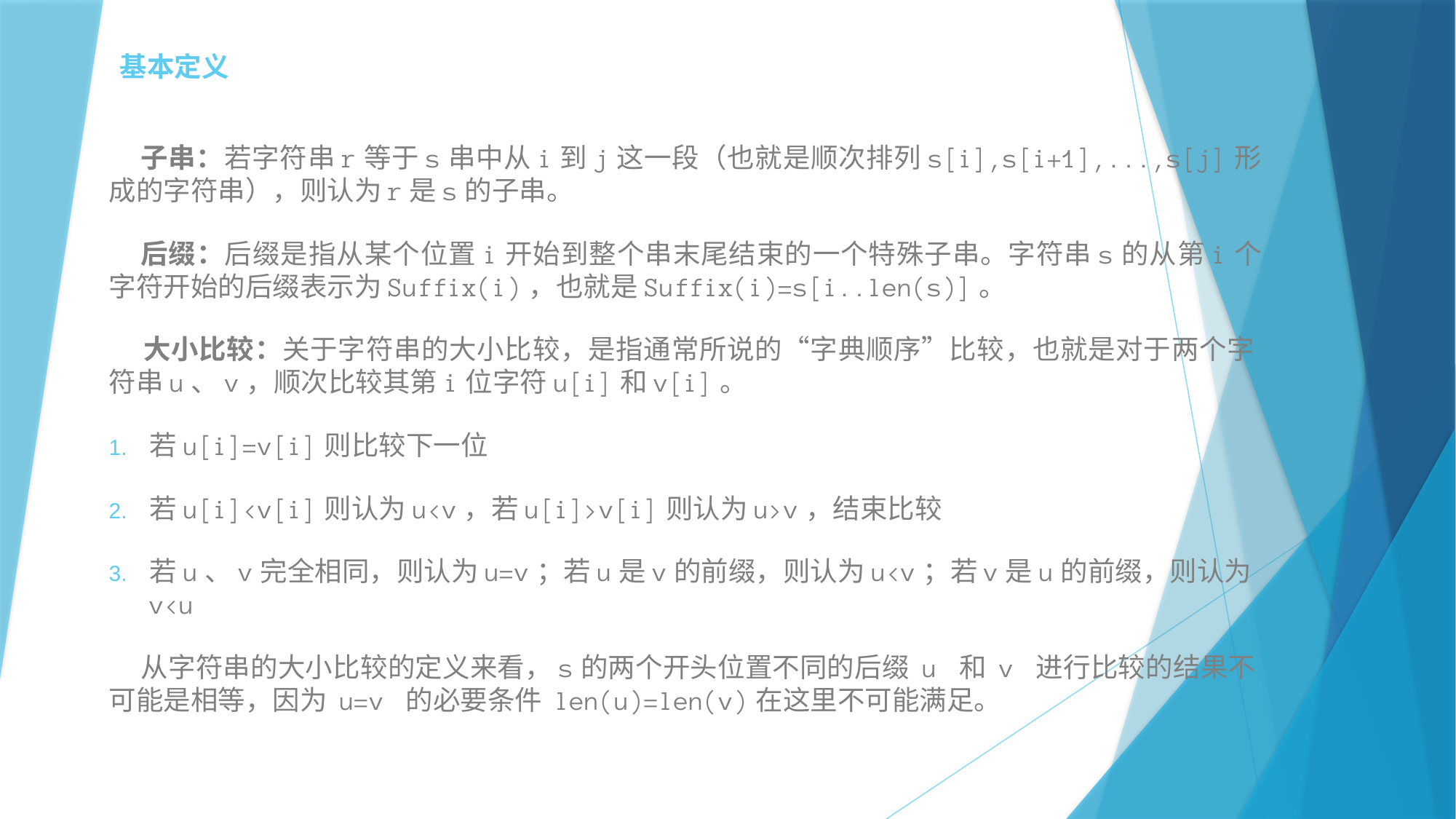

# 基本定义
子串：若字符串r等于s串中从i到j这一段（也就是顺次排列s[i],s[i+1],...,s[j]形成的字符串），则认为r是s的子串。
后缀：后缀是指从某个位置i开始到整个串末尾结束的一个特殊子串。字符串s的从第i个字符开始的后缀表示为Suffix(i)，也就是Suffix(i)=s[i..len(s)]。
大小比较：关于字符串的大小比较，是指通常所说的“字典顺序”比较，也就是对于两个字符串u、v，顺次比较其第i位字符u[i]和v[i]。
若u[i]=v[i]则比较下一位
若u[i]<v[i]则认为u<v，若u[i]>v[i]则认为u>v，结束比较
若u、v完全相同，则认为u=v；若u是v的前缀，则认为u<v；若v是u的前缀，则认为v<u
    从字符串的大小比较的定义来看，s的两个开头位置不同的后缀 u 和 v 进行比较的结果不可能是相等，因为 u=v 的必要条件 len(u)=len(v)在这里不可能满足。